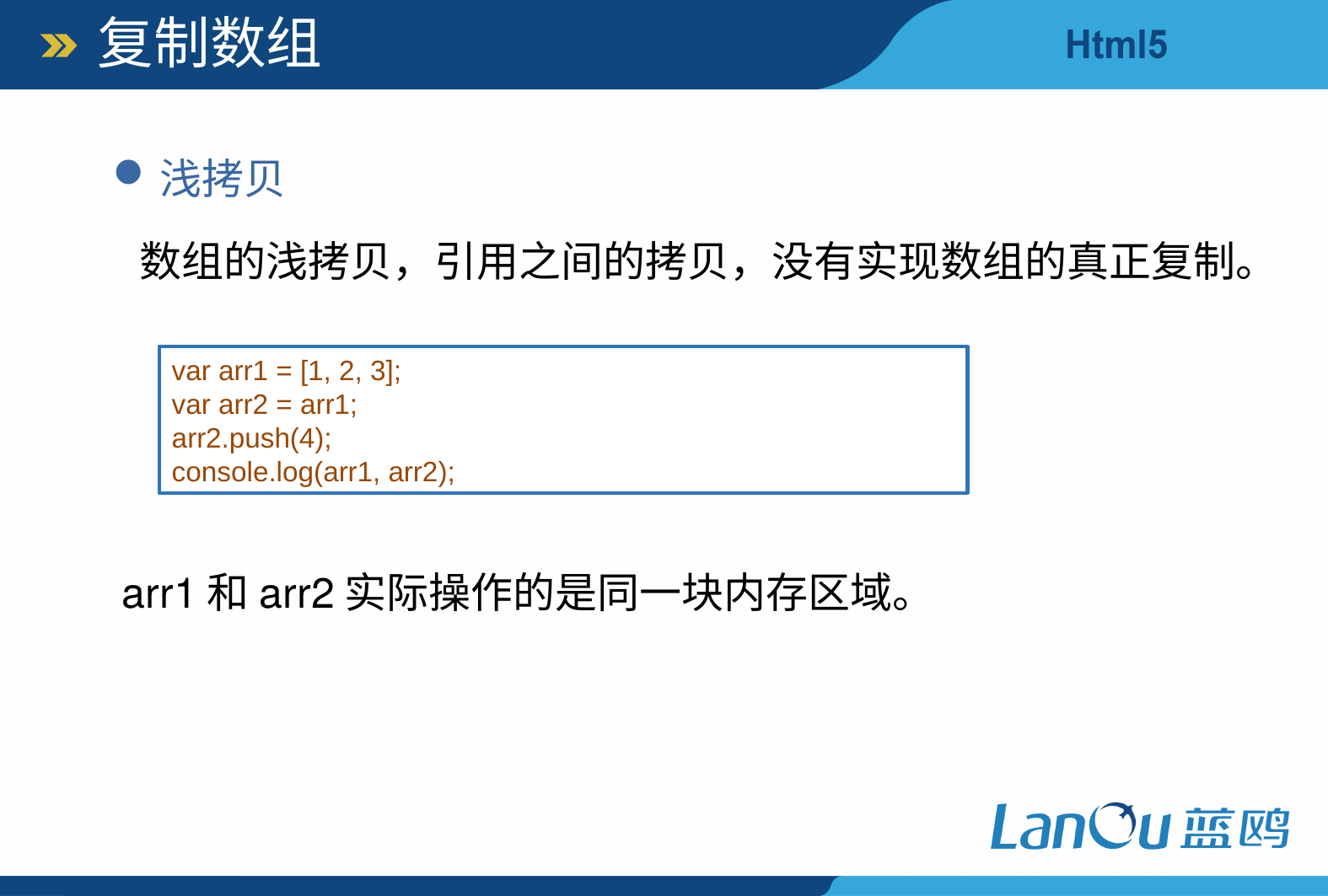

复制数组
浅拷贝
数组的浅拷贝，引用之间的拷贝，没有实现数组的真正复制。
var arr1 = [1, 2, 3];
var arr2 = arr1;
arr2.push(4);
console.log(arr1, arr2);
arr1和arr2实际操作的是同一块内存区域。